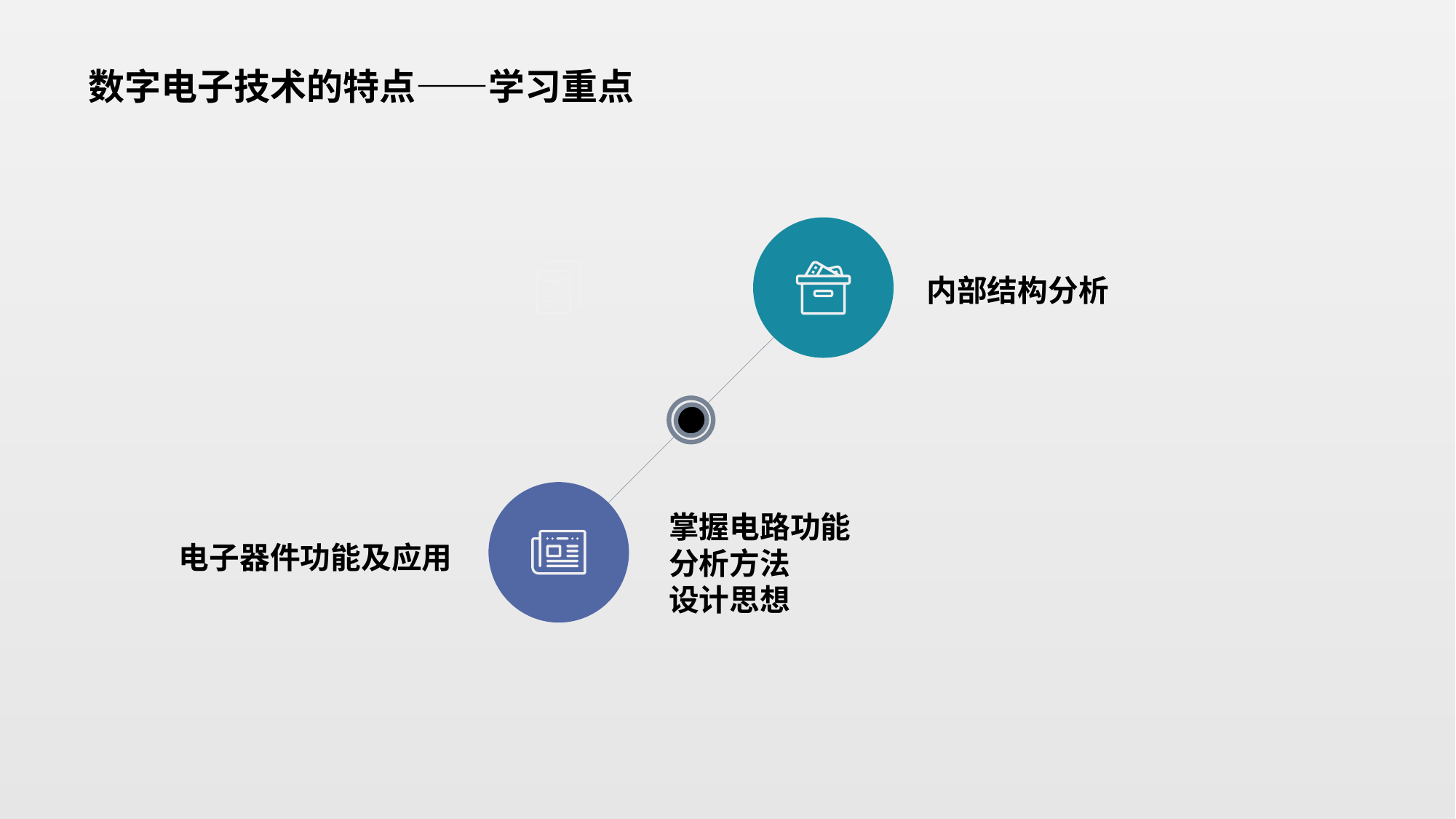

# 数字电子技术的特点——学习重点

内部结构分析

掌握电路功能
分析方法
设计思想

电子器件功能及应用